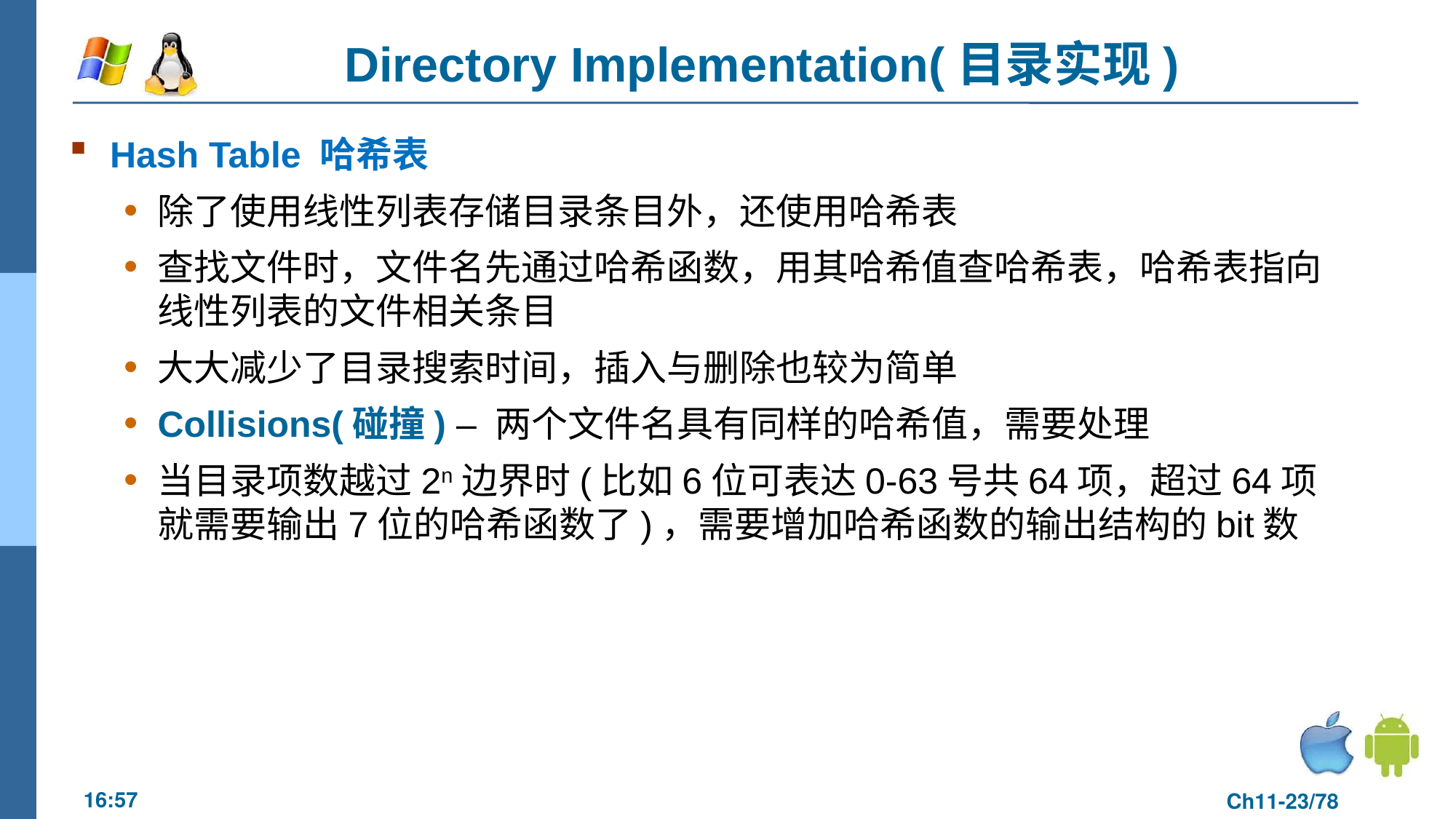

# Directory Implementation(目录实现)
Hash Table 哈希表
除了使用线性列表存储目录条目外，还使用哈希表
查找文件时，文件名先通过哈希函数，用其哈希值查哈希表，哈希表指向线性列表的文件相关条目
大大减少了目录搜索时间，插入与删除也较为简单
Collisions(碰撞) – 两个文件名具有同样的哈希值，需要处理
当目录项数越过2n边界时(比如6位可表达0-63号共64项，超过64项就需要输出7位的哈希函数了)，需要增加哈希函数的输出结构的bit数